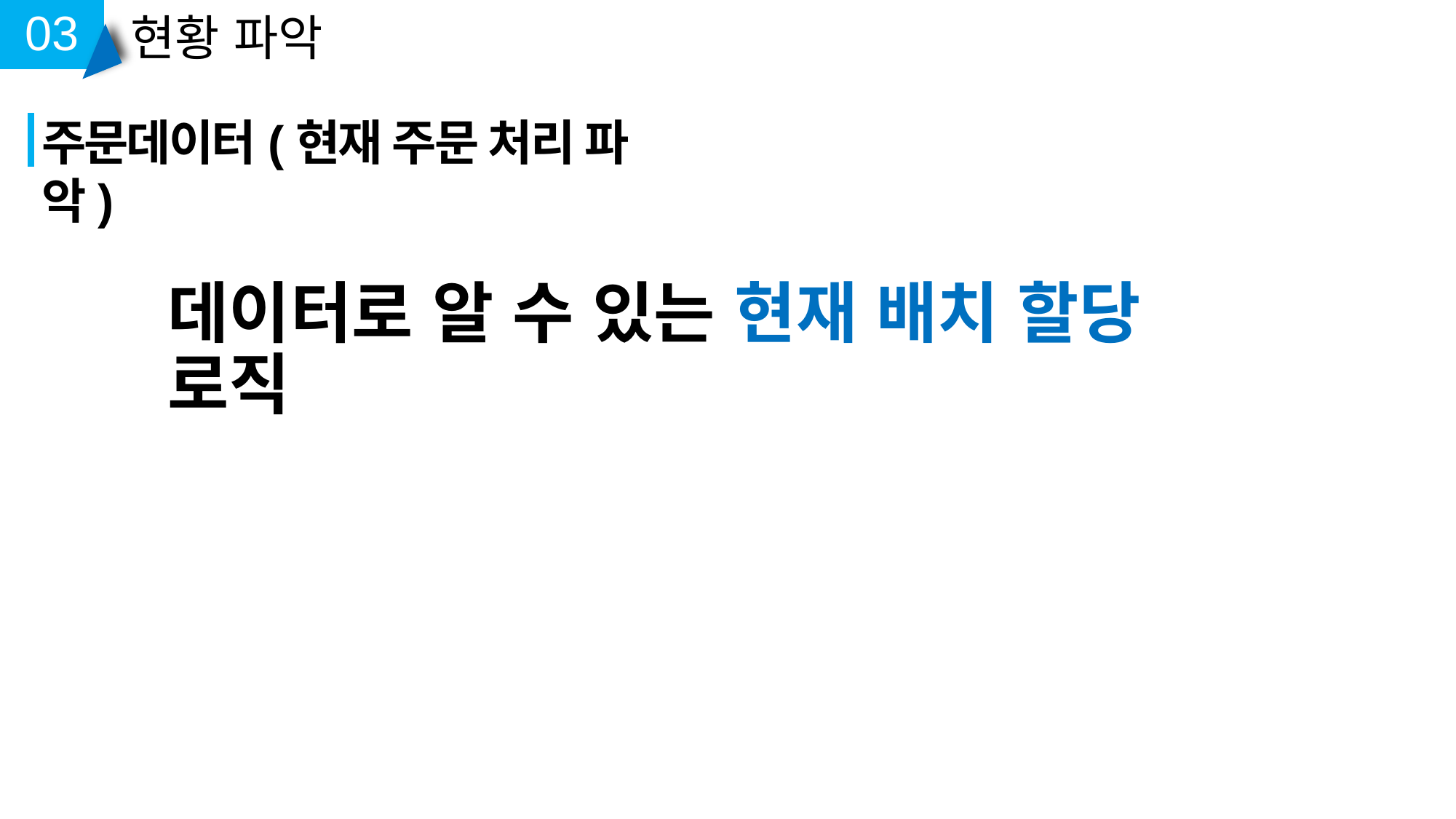

03
현황 파악

주문데이터(현재 주문 처리 파악)
데이터로 알 수 있는 현재 배치 할당 로직